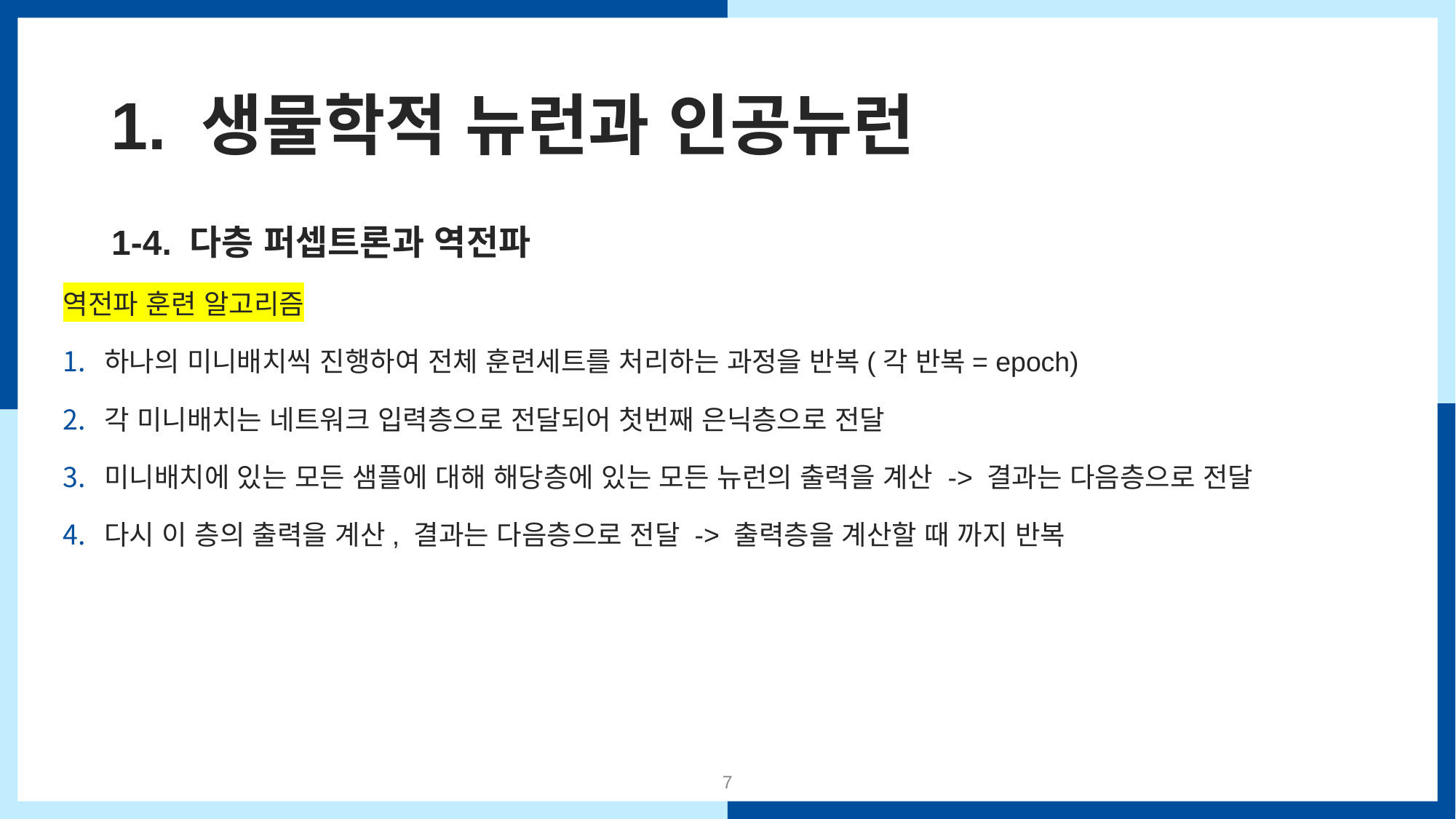

# 1. 생물학적 뉴런과 인공뉴런
     1-4. 다층 퍼셉트론과 역전파
역전파 훈련 알고리즘
하나의 미니배치씩 진행하여 전체 훈련세트를 처리하는 과정을 반복(각 반복= epoch)
각 미니배치는 네트워크 입력층으로 전달되어 첫번째 은닉층으로 전달
미니배치에 있는 모든 샘플에 대해 해당층에 있는 모든 뉴런의 출력을 계산 -> 결과는 다음층으로 전달
다시 이 층의 출력을 계산, 결과는 다음층으로 전달 -> 출력층을 계산할 때 까지 반복

7